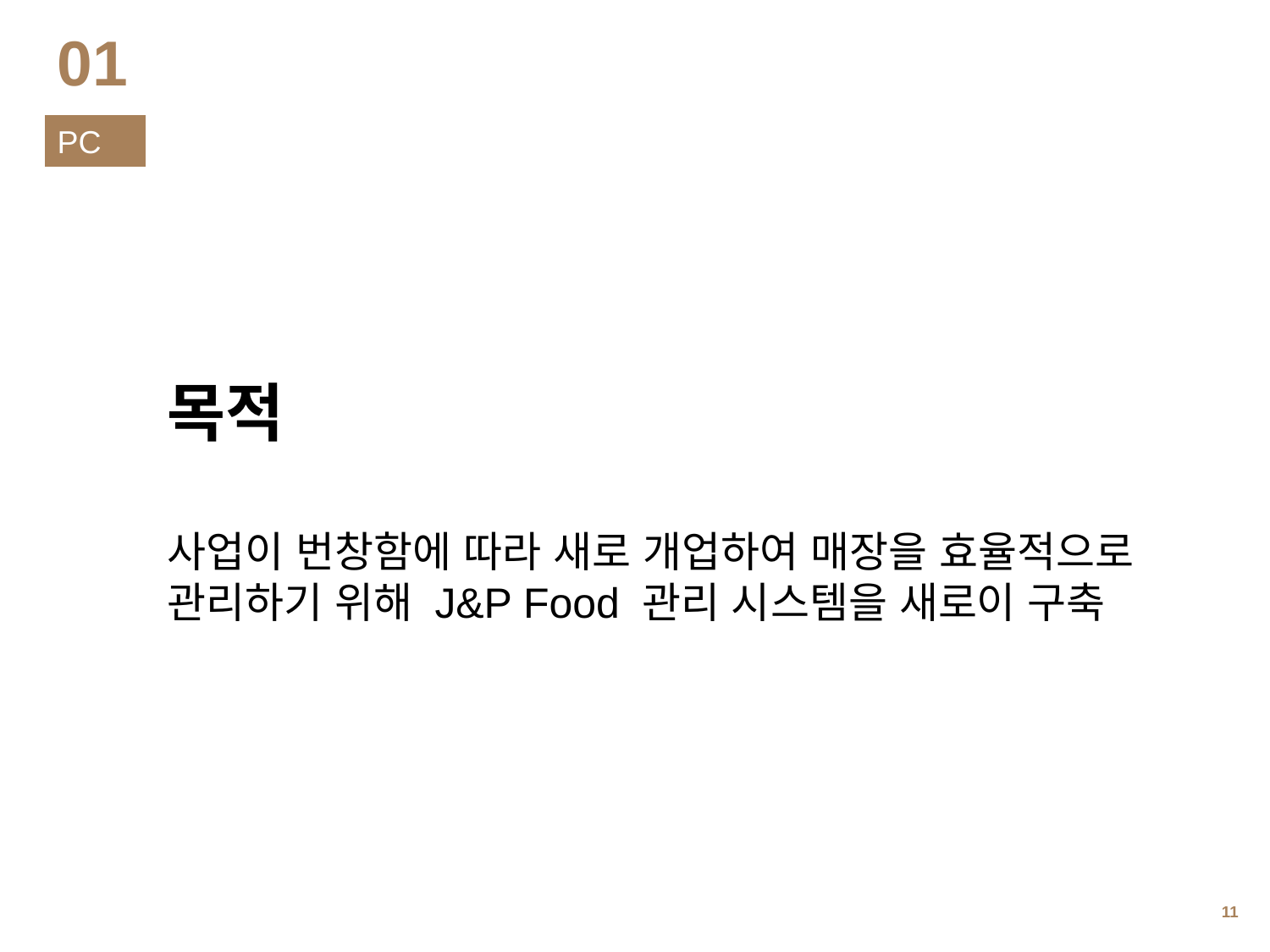

01
PC
목적

사업이 번창함에 따라 새로 개업하여 매장을 효율적으로
관리하기 위해 J&P Food 관리 시스템을 새로이 구축
11